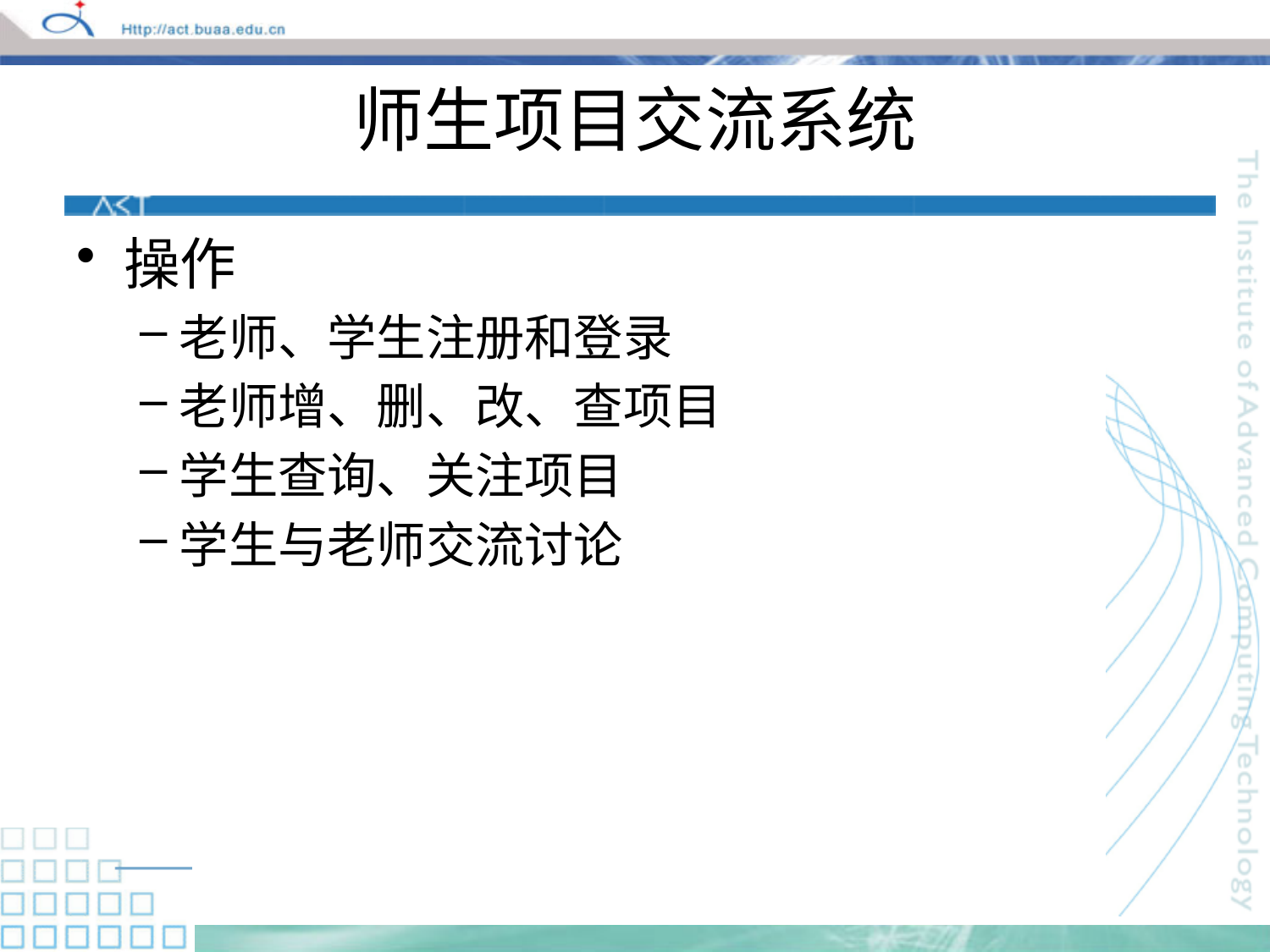

# 师生项目交流系统
操作
老师、学生注册和登录
老师增、删、改、查项目
学生查询、关注项目
学生与老师交流讨论